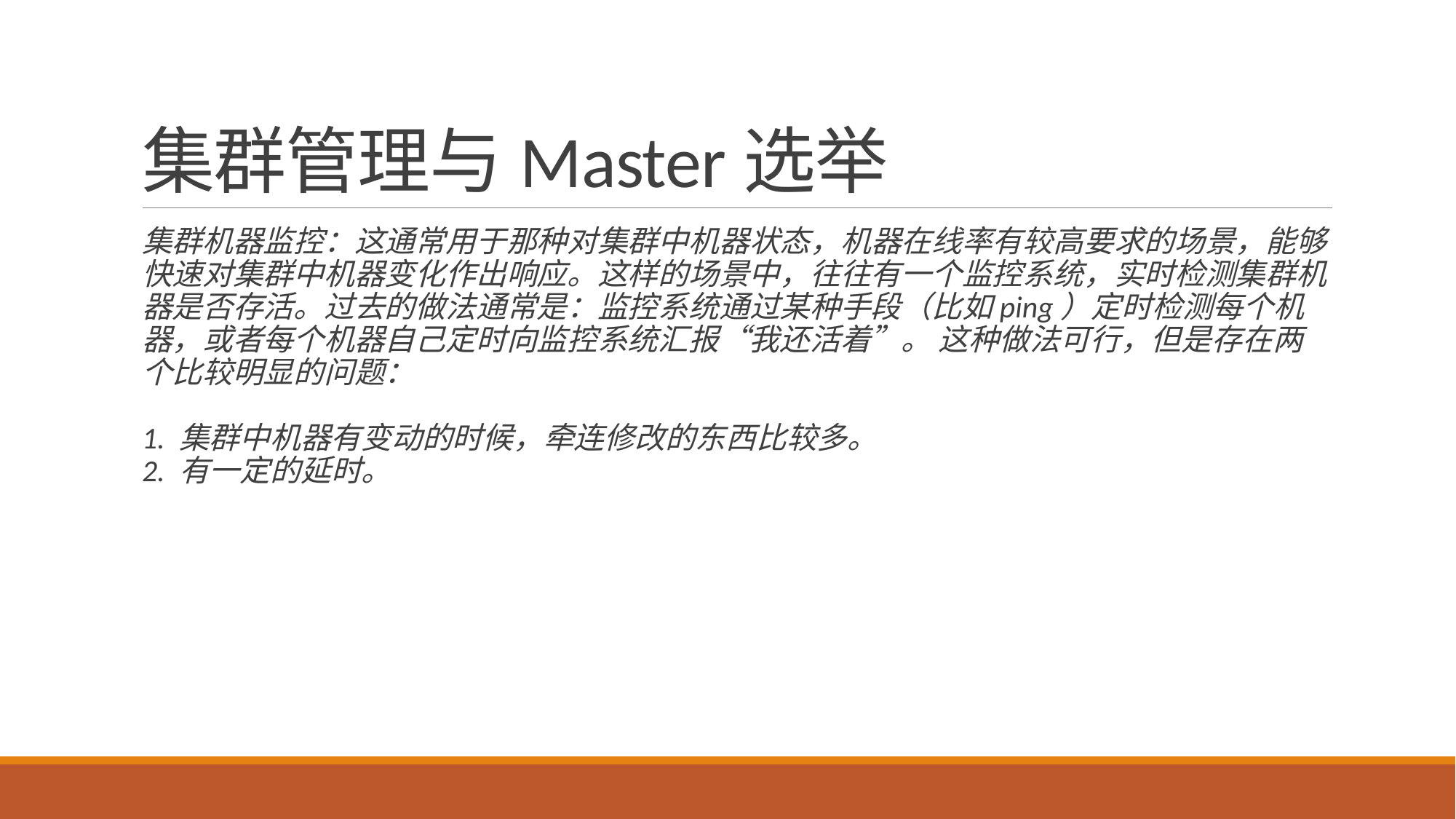

# 集群管理与Master选举
集群机器监控：这通常用于那种对集群中机器状态，机器在线率有较高要求的场景，能够快速对集群中机器变化作出响应。这样的场景中，往往有一个监控系统，实时检测集群机器是否存活。过去的做法通常是：监控系统通过某种手段（比如ping）定时检测每个机器，或者每个机器自己定时向监控系统汇报“我还活着”。 这种做法可行，但是存在两个比较明显的问题：
1. 集群中机器有变动的时候，牵连修改的东西比较多。
2. 有一定的延时。